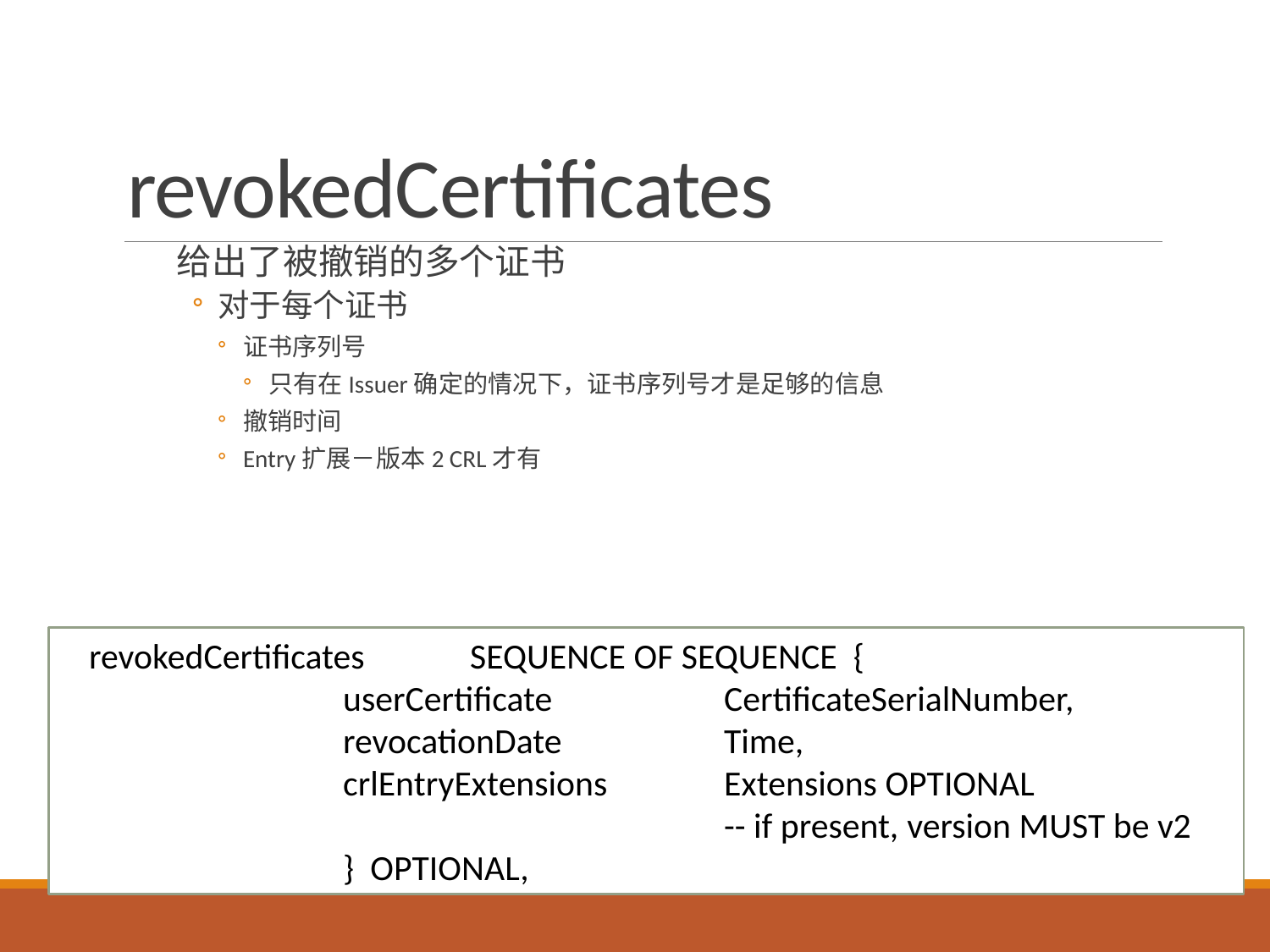

# revokedCertificates
给出了被撤销的多个证书
对于每个证书
证书序列号
只有在Issuer确定的情况下，证书序列号才是足够的信息
撤销时间
Entry扩展－版本2 CRL才有
revokedCertificates     	SEQUENCE OF SEQUENCE  {
		userCertificate         	CertificateSerialNumber,
		revocationDate          	Time,
		crlEntryExtensions      	Extensions OPTIONAL
					-- if present, version MUST be v2
		}  OPTIONAL,
35